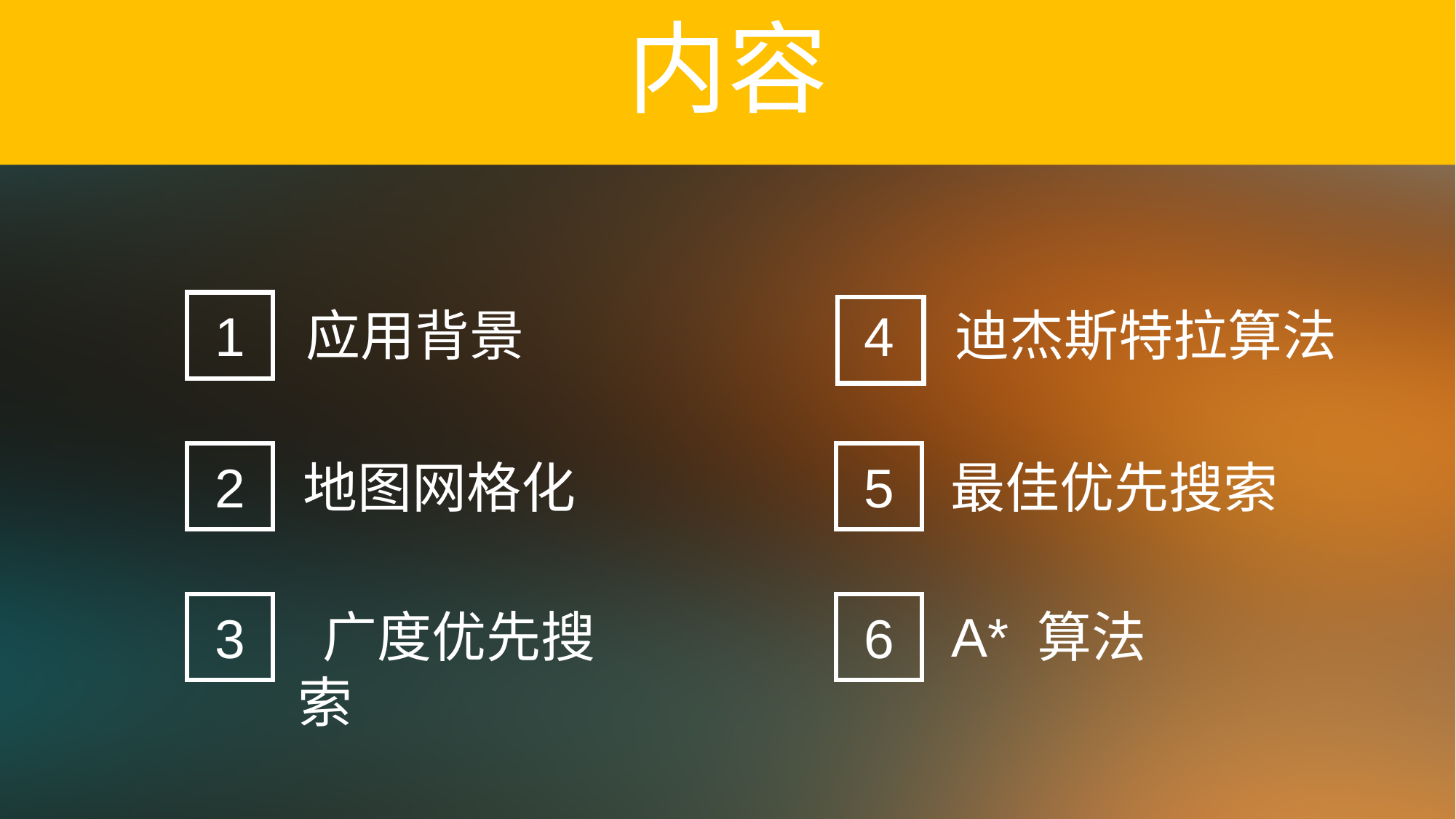

内容

 应用背景
 迪杰斯特拉算法
1
4

2
 地图网格化
5
 最佳优先搜索

 广度优先搜索
 A* 算法
3
6